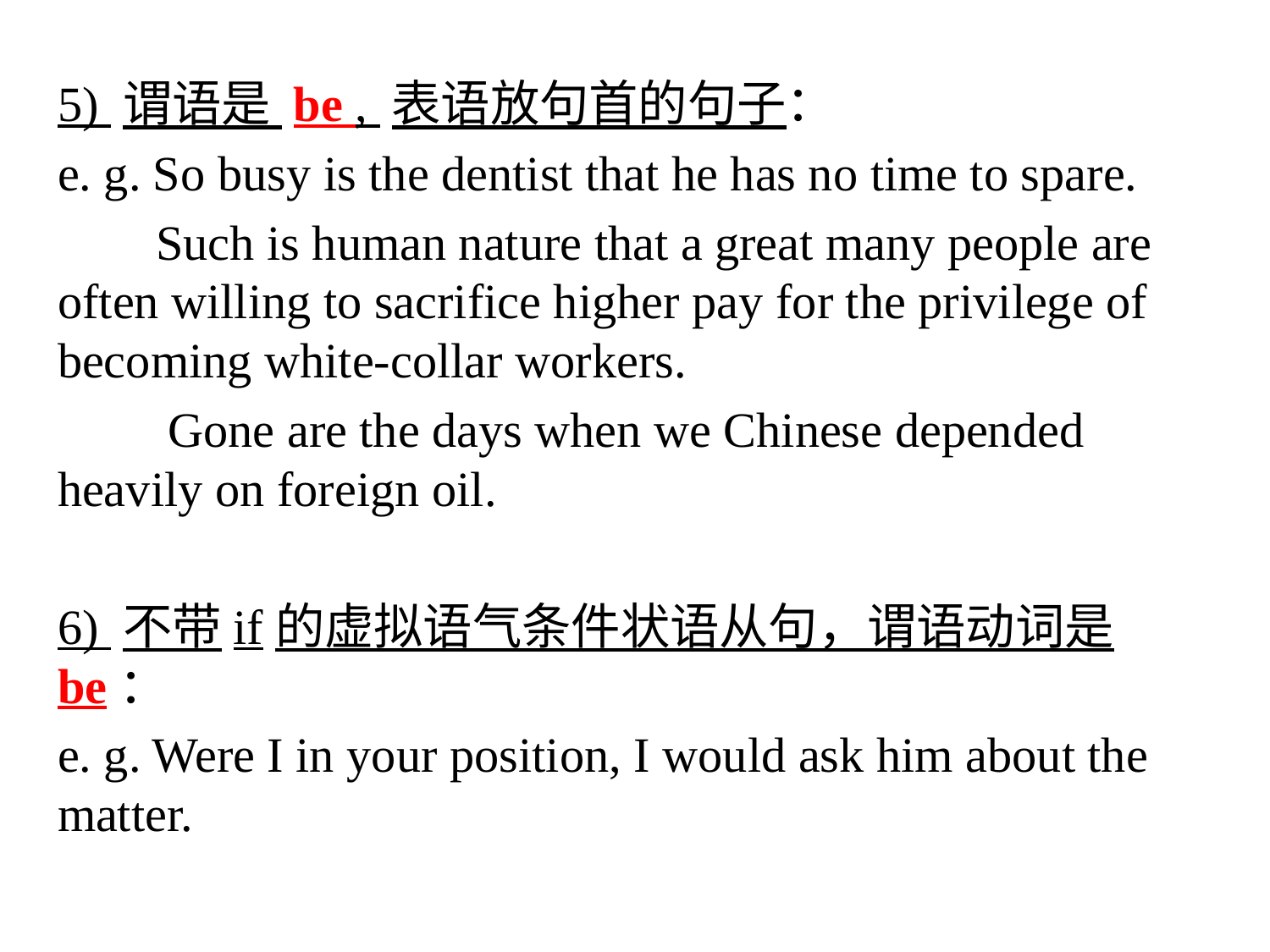

5) 谓语是 be , 表语放句首的句子：
e. g. So busy is the dentist that he has no time to spare.
        Such is human nature that a great many people are often willing to sacrifice higher pay for the privilege of becoming white-collar workers.
         Gone are the days when we Chinese depended heavily on foreign oil.

6) 不带if的虚拟语气条件状语从句，谓语动词是 be：
e. g. Were I in your position, I would ask him about the matter.